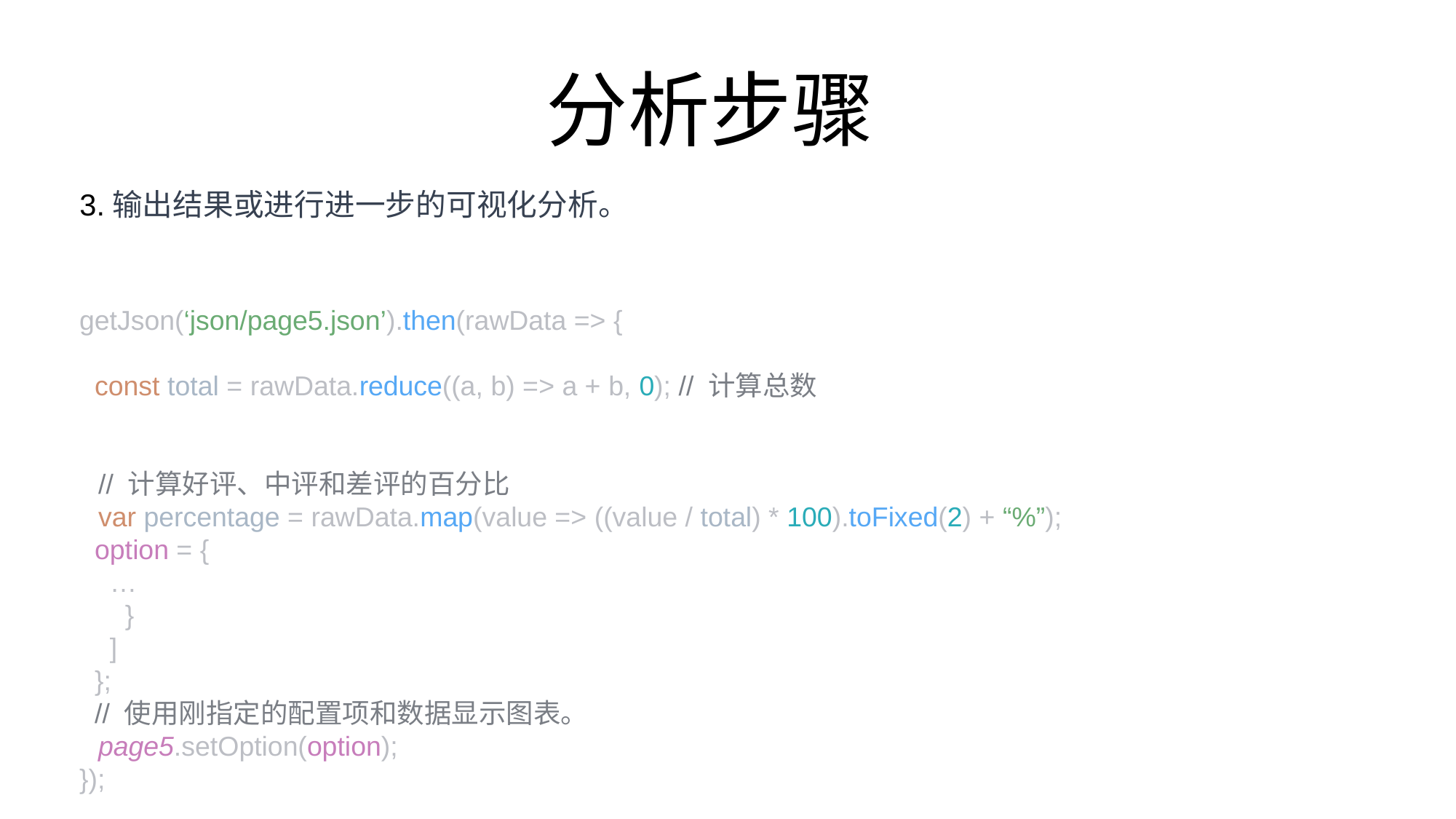

分析步骤
3.输出结果或进行进一步的可视化分析。
getJson(‘json/page5.json’).then(rawData => {
  const total = rawData.reduce((a, b) => a + b, 0); // 计算总数
  // 计算好评、中评和差评的百分比
  var percentage = rawData.map(value => ((value / total) * 100).toFixed(2) + “%”);
  option = {
    …
      }
    ]
  };
  // 使用刚指定的配置项和数据显示图表。
  page5.setOption(option);
});